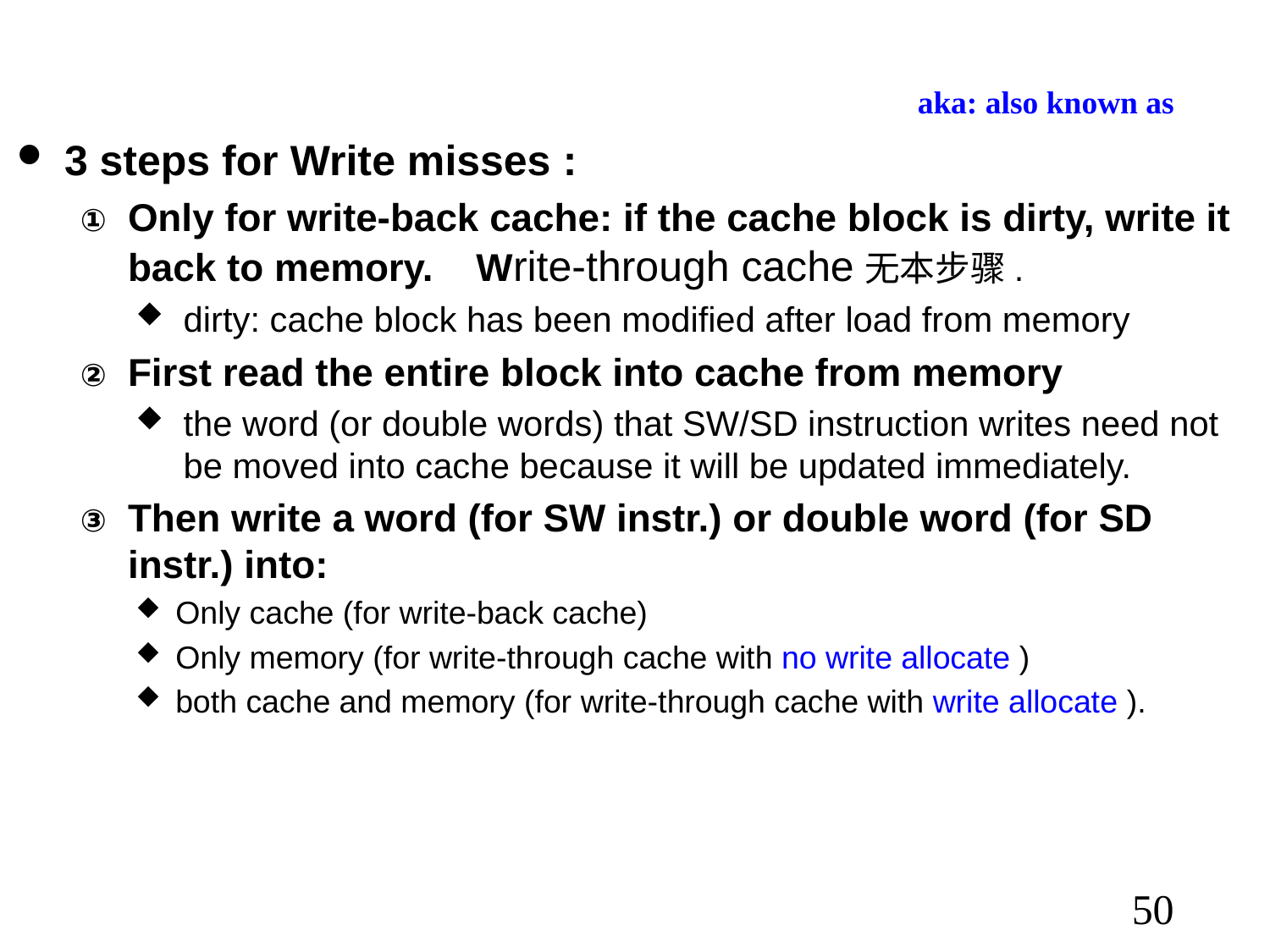

aka: also known as
3 steps for Write misses :
Only for write-back cache: if the cache block is dirty, write it back to memory.    Write-through cache无本步骤.
dirty: cache block has been modified after load from memory
First read the entire block into cache from memory
the word (or double words) that SW/SD instruction writes need not be moved into cache because it will be updated immediately.
Then write a word (for SW instr.) or double word (for SD instr.) into:
Only cache (for write-back cache)
Only memory (for write-through cache with no write allocate )
both cache and memory (for write-through cache with write allocate ).